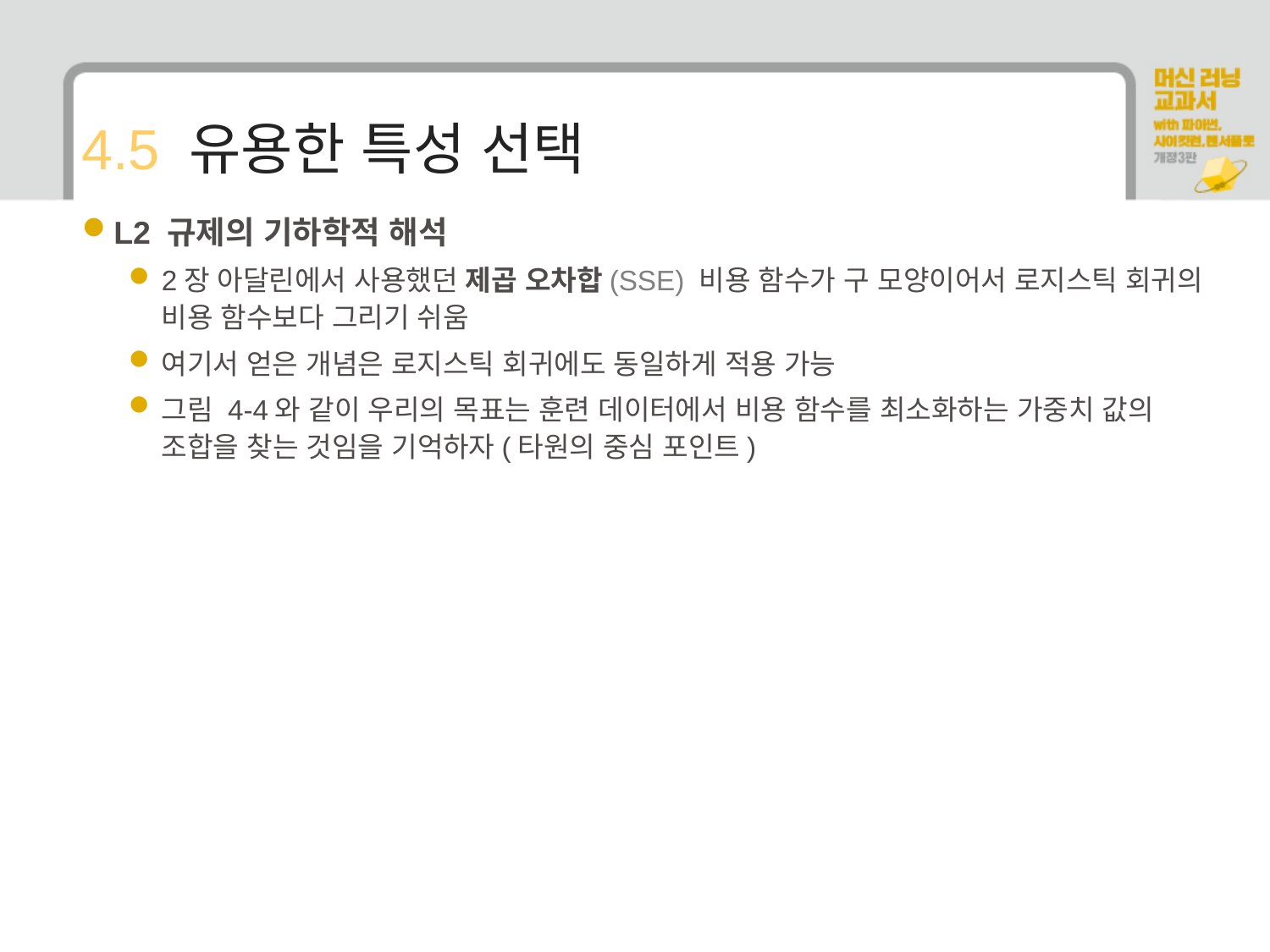

# 4.5 유용한 특성 선택
L2 규제의 기하학적 해석
2장 아달린에서 사용했던 제곱 오차합(SSE) 비용 함수가 구 모양이어서 로지스틱 회귀의 비용 함수보다 그리기 쉬움
여기서 얻은 개념은 로지스틱 회귀에도 동일하게 적용 가능
그림 4-4와 같이 우리의 목표는 훈련 데이터에서 비용 함수를 최소화하는 가중치 값의 조합을 찾는 것임을 기억하자(타원의 중심 포인트)